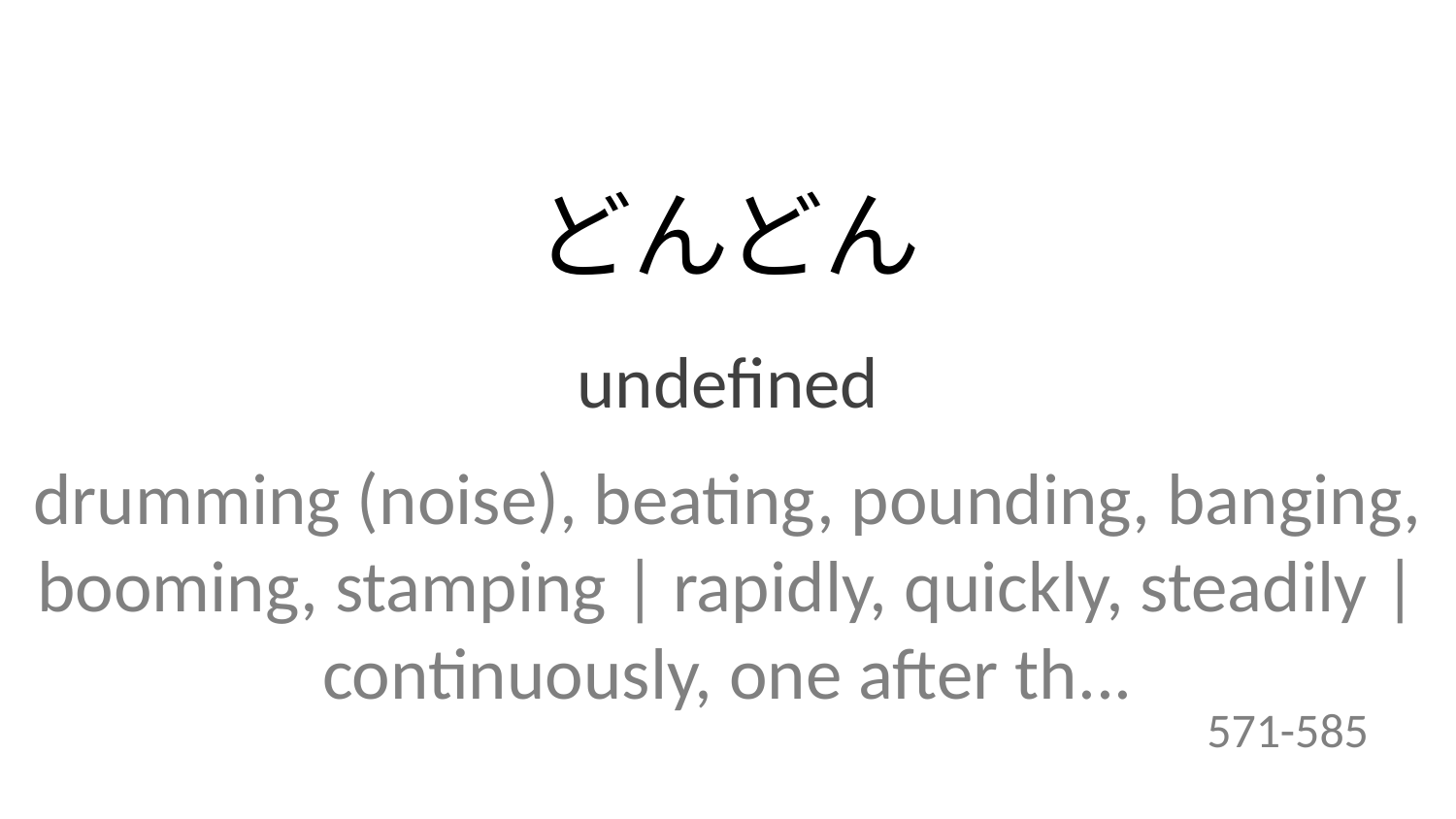

どんどん

undefined
drumming (noise), beating, pounding, banging, booming, stamping | rapidly, quickly, steadily | continuously, one after th...
571-585